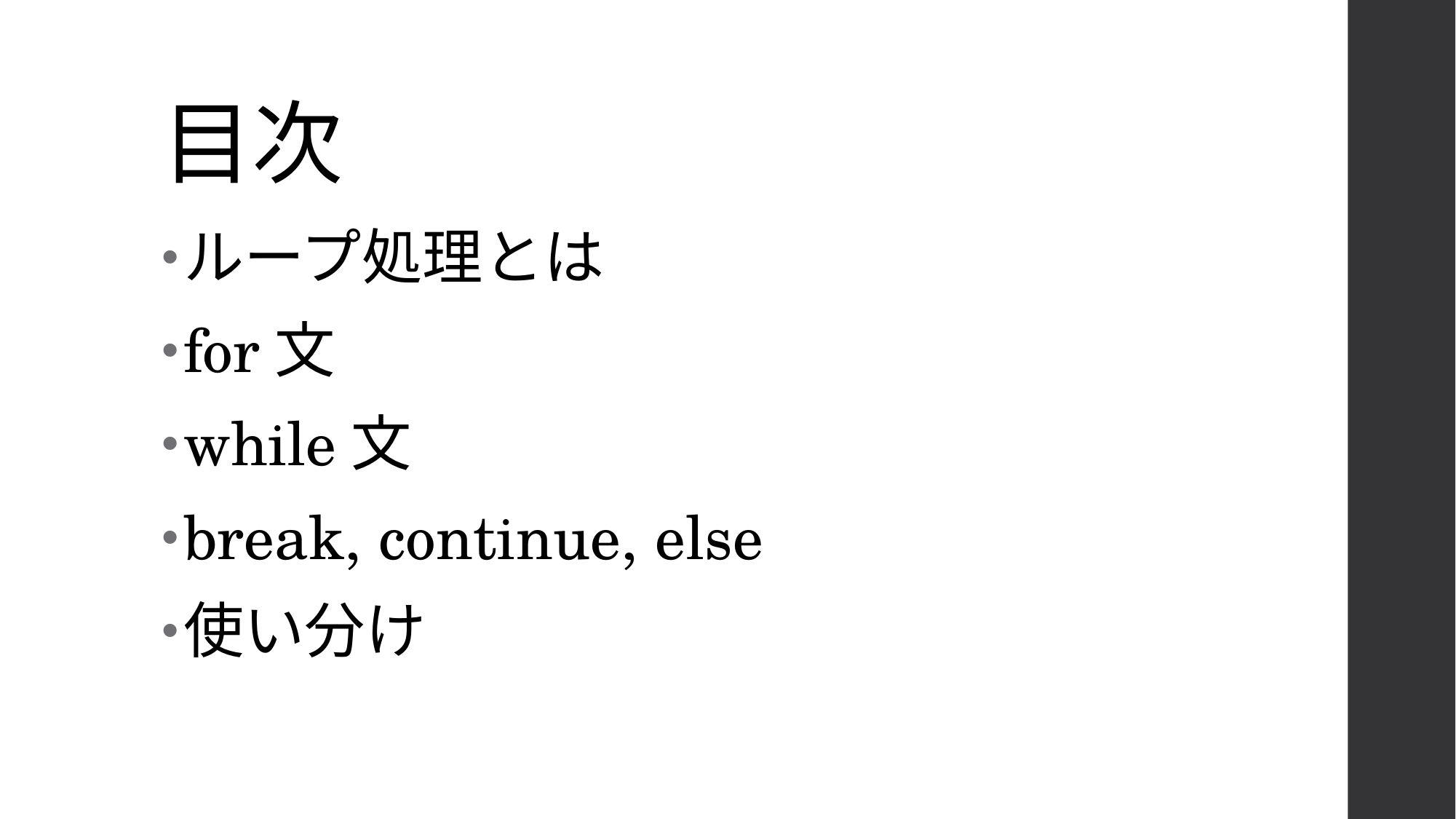

# 目次
ループ処理とは
for文
while文
break, continue, else
使い分け